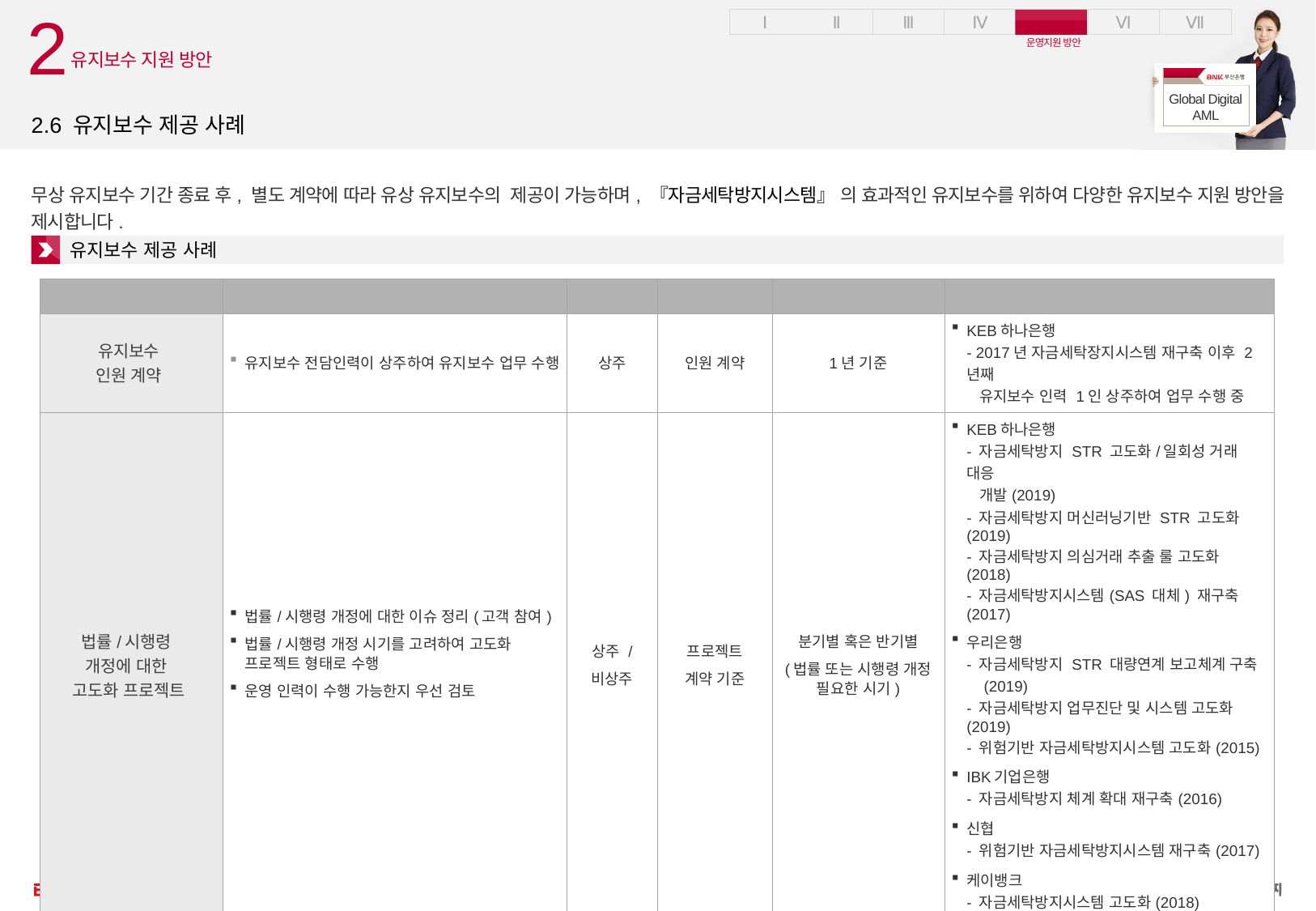

2
유지보수 지원 방안
# 2.6 유지보수 제공 사례
무상 유지보수 기간 종료 후, 별도 계약에 따라 유상 유지보수의  제공이 가능하며, 『자금세탁방지시스템』 의 효과적인 유지보수를 위하여 다양한 유지보수 지원 방안을 제시합니다.
유지보수 제공 사례

| 종류 | 수행 내용 | 상주 구분 | 계약 구분 | 계약기간 | 유사 사례 |
| --- | --- | --- | --- | --- | --- |
| 유지보수 인원 계약 | 유지보수 전담인력이 상주하여 유지보수 업무 수행 | 상주 | 인원 계약 | 1년 기준 | KEB하나은행 - 2017년 자금세탁장지시스템 재구축 이후 2년째 유지보수 인력 1인 상주하여 업무 수행 중 |
| 법률/시행령 개정에 대한 고도화 프로젝트 | 법률/시행령 개정에 대한 이슈 정리(고객 참여) 법률/시행령 개정 시기를 고려하여 고도화 프로젝트 형태로 수행 운영 인력이 수행 가능한지 우선 검토 | 상주 / 비상주 | 프로젝트 계약 기준 | 분기별 혹은 반기별 (법률 또는 시행령 개정 필요한 시기) | KEB하나은행 - 자금세탁방지 STR 고도화/일회성 거래 대응 개발(2019) - 자금세탁방지 머신러닝기반 STR 고도화(2019) - 자금세탁방지 의심거래 추출 룰 고도화(2018) - 자금세탁방지시스템(SAS 대체) 재구축(2017) 우리은행 - 자금세탁방지 STR 대량연계 보고체계 구축 (2019) - 자금세탁방지 업무진단 및 시스템 고도화(2019) - 위험기반 자금세탁방지시스템 고도화(2015) IBK기업은행 - 자금세탁방지 체계 확대 재구축(2016) 신협 - 위험기반 자금세탁방지시스템 재구축(2017) 케이뱅크 - 자금세탁방지시스템 고도화(2018) |
| Call Base 상담 및 기술지원 | 긴급 대응이 필요한 요건 변경 업무 대상 고객과 유선 업무 협의 후 대응여부 및 대응방법 등 결정 3일 이내 방문 검토 | 비상주 | Call Base 계약 기준 | 고객과 별도 협의 | 상기 이외 프로젝트 해당 |
Ⅴ - 10